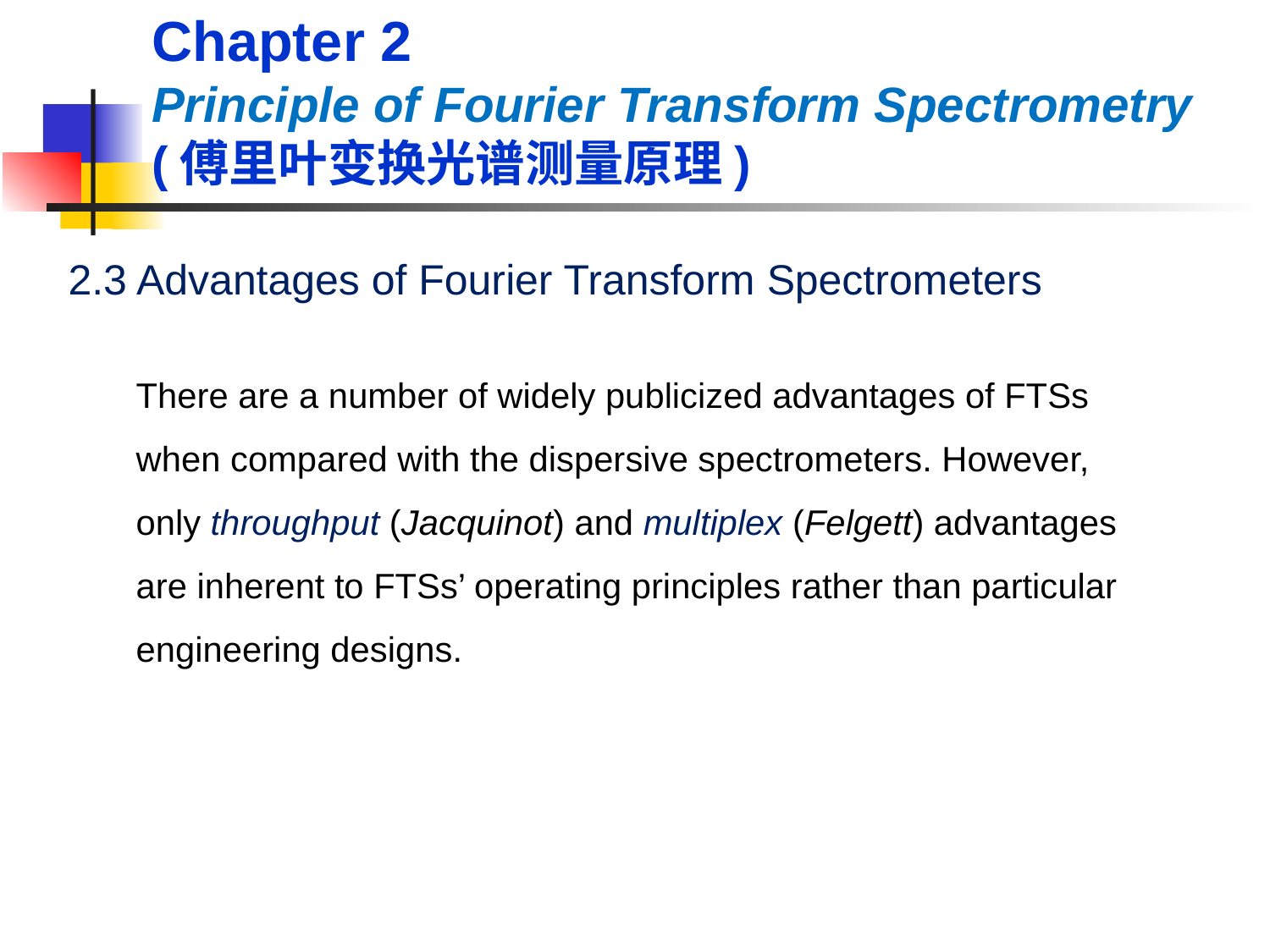

Chapter 2
Principle of Fourier Transform Spectrometry (傅里叶变换光谱测量原理)

2.3 Advantages of Fourier Transform Spectrometers
There are a number of widely publicized advantages of FTSs when compared with the dispersive spectrometers. However, only throughput (Jacquinot) and multiplex (Felgett) advantages are inherent to FTSs’ operating principles rather than particular engineering designs.
23